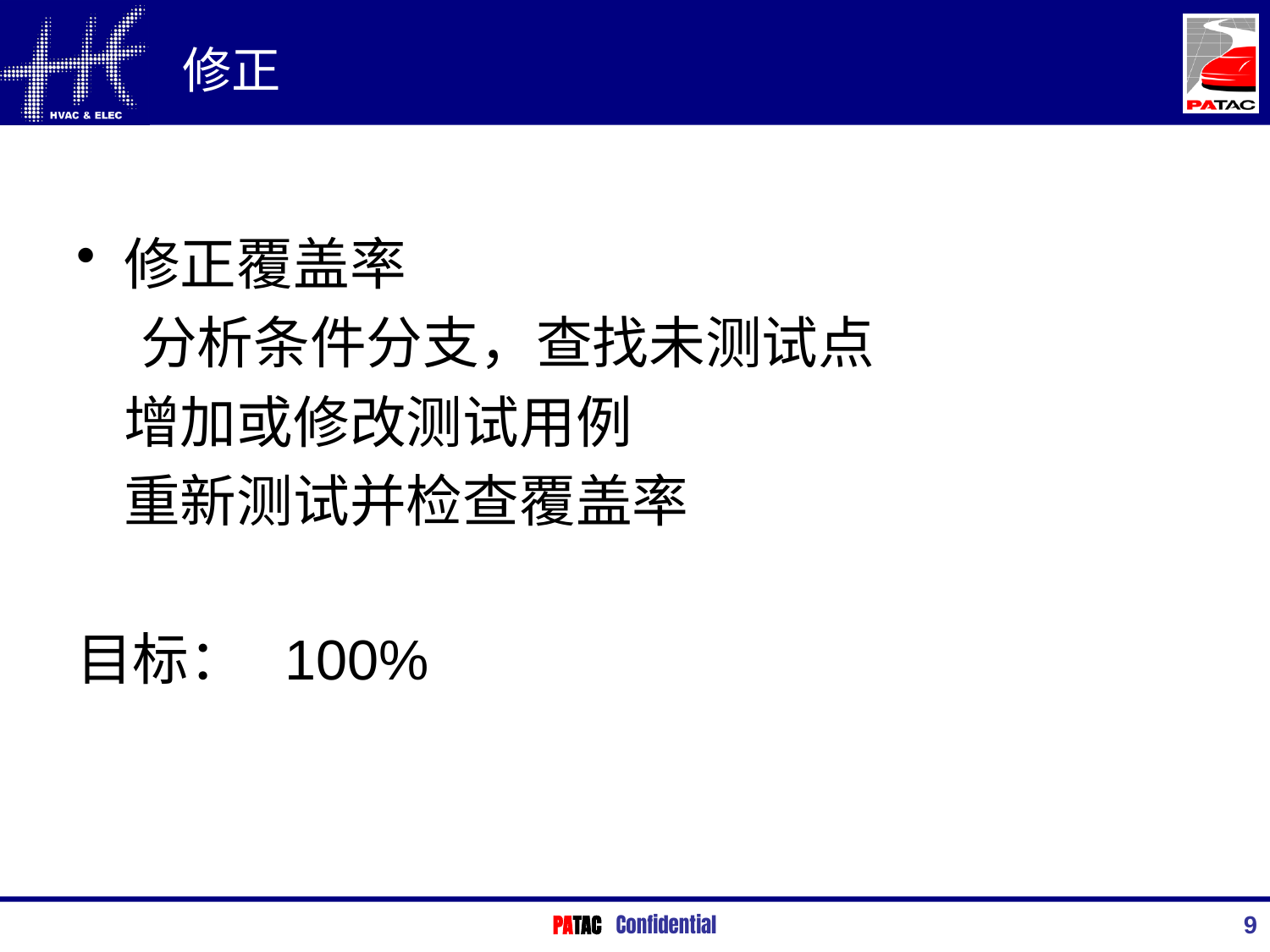

# 修正
修正覆盖率
    分析条件分支，查找未测试点
	增加或修改测试用例
	重新测试并检查覆盖率

目标：  100%
9